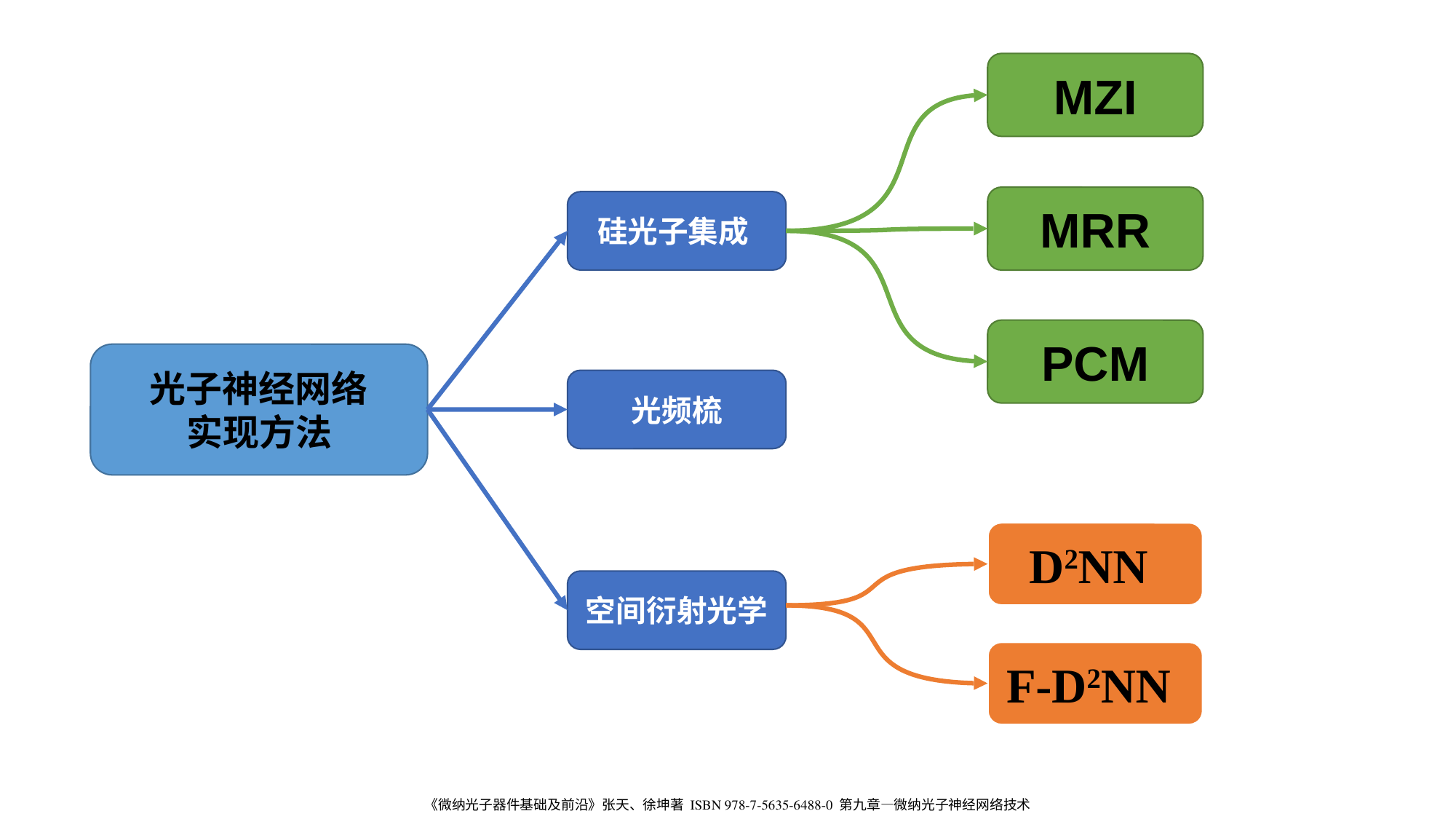

MZI
MRR
硅光子集成
PCM
光子神经网络
实现方法
光频梳
D2NN
空间衍射光学
F-D2NN
《微纳光子器件基础及前沿》张天、徐坤著 ISBN 978-7-5635-6488-0 第九章—微纳光子神经网络技术